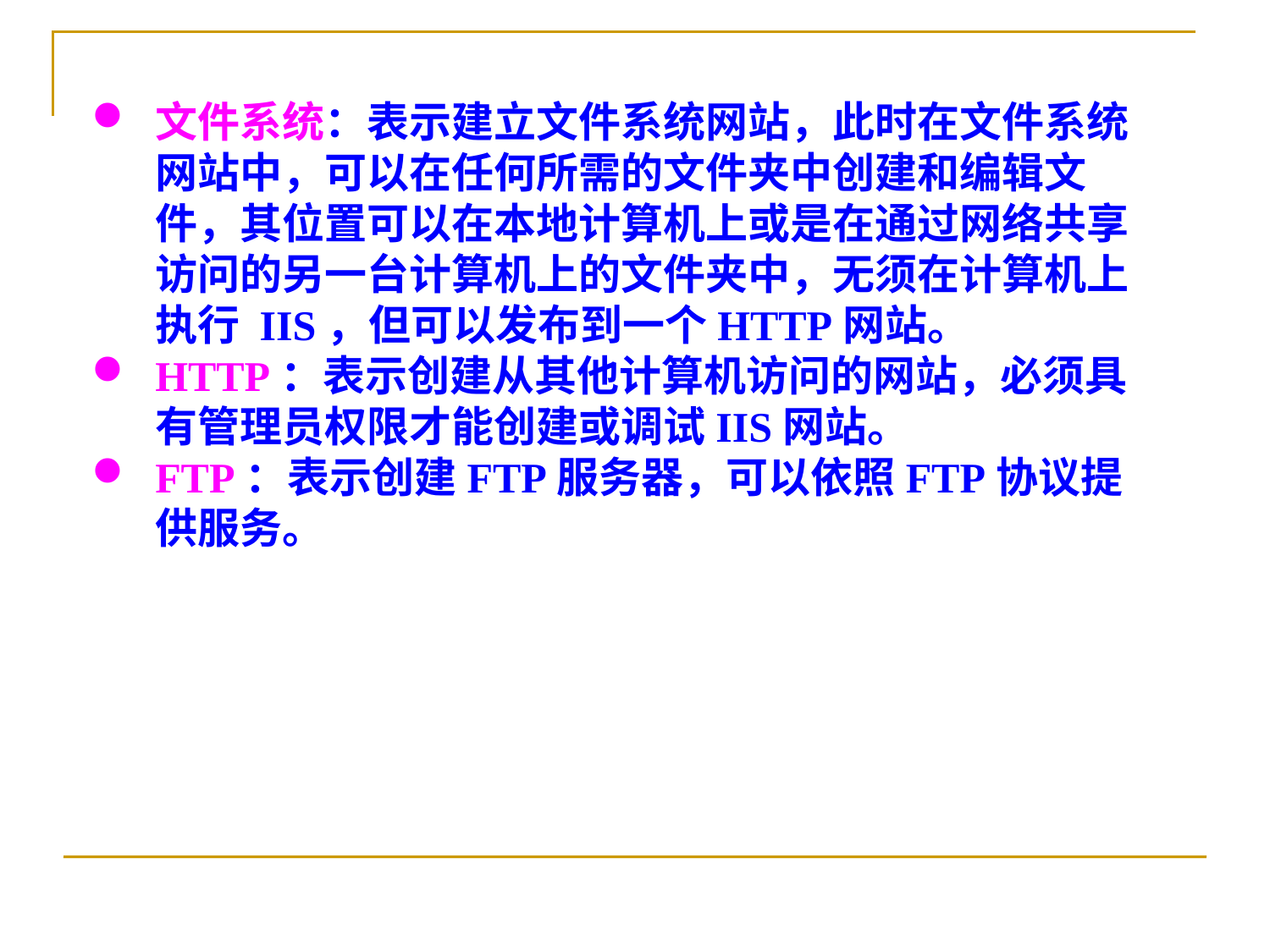

文件系统：表示建立文件系统网站，此时在文件系统网站中，可以在任何所需的文件夹中创建和编辑文件，其位置可以在本地计算机上或是在通过网络共享访问的另一台计算机上的文件夹中，无须在计算机上执行 IIS，但可以发布到一个HTTP网站。
HTTP：表示创建从其他计算机访问的网站，必须具有管理员权限才能创建或调试IIS网站。
FTP：表示创建FTP服务器，可以依照FTP协议提供服务。